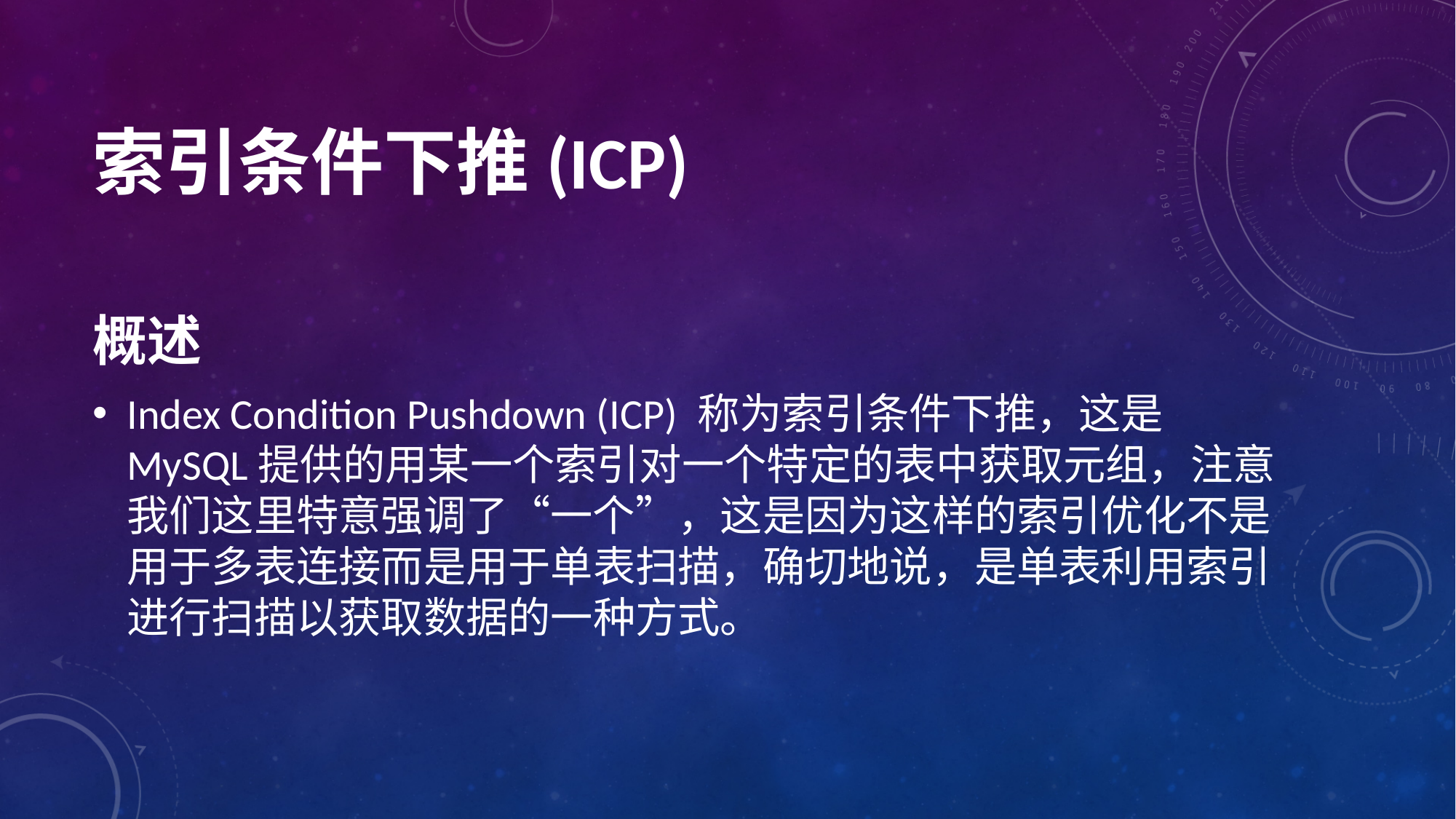

# 索引条件下推(ICP)
概述
Index Condition Pushdown (ICP) 称为索引条件下推，这是MySQL提供的用某一个索引对一个特定的表中获取元组，注意我们这里特意强调了“一个”，这是因为这样的索引优化不是用于多表连接而是用于单表扫描，确切地说，是单表利用索引进行扫描以获取数据的一种方式。